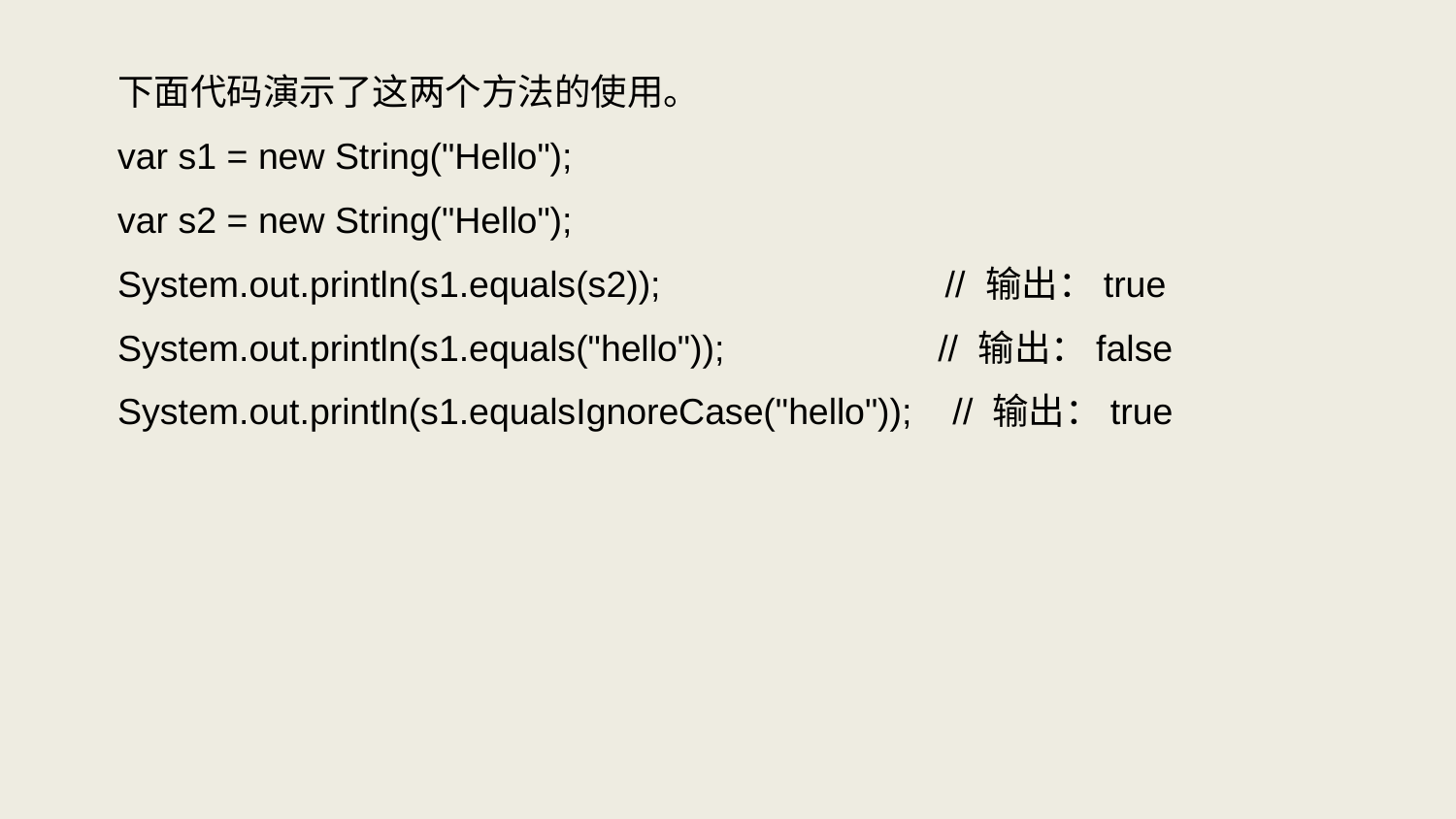

下面代码演示了这两个方法的使用。
var s1 = new String("Hello");
var s2 = new String("Hello");
System.out.println(s1.equals(s2));                            // 输出：true
System.out.println(s1.equals("hello"));                     // 输出：false
System.out.println(s1.equalsIgnoreCase("hello"));    // 输出：true